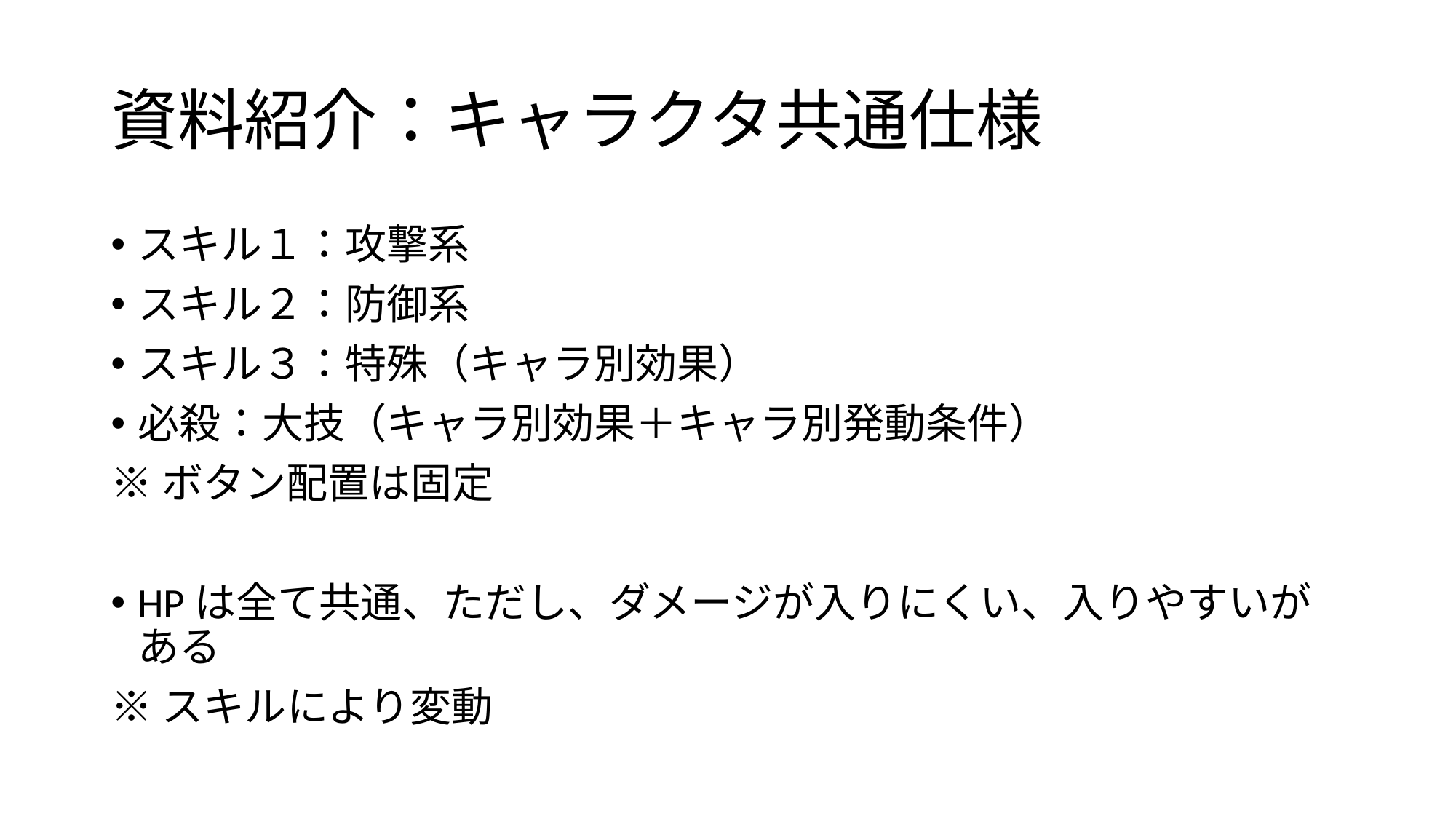

# 資料紹介：キャラクタ共通仕様
スキル１：攻撃系
スキル２：防御系
スキル３：特殊（キャラ別効果）
必殺：大技（キャラ別効果＋キャラ別発動条件）
※ボタン配置は固定

HPは全て共通、ただし、ダメージが入りにくい、入りやすいがある
※スキルにより変動